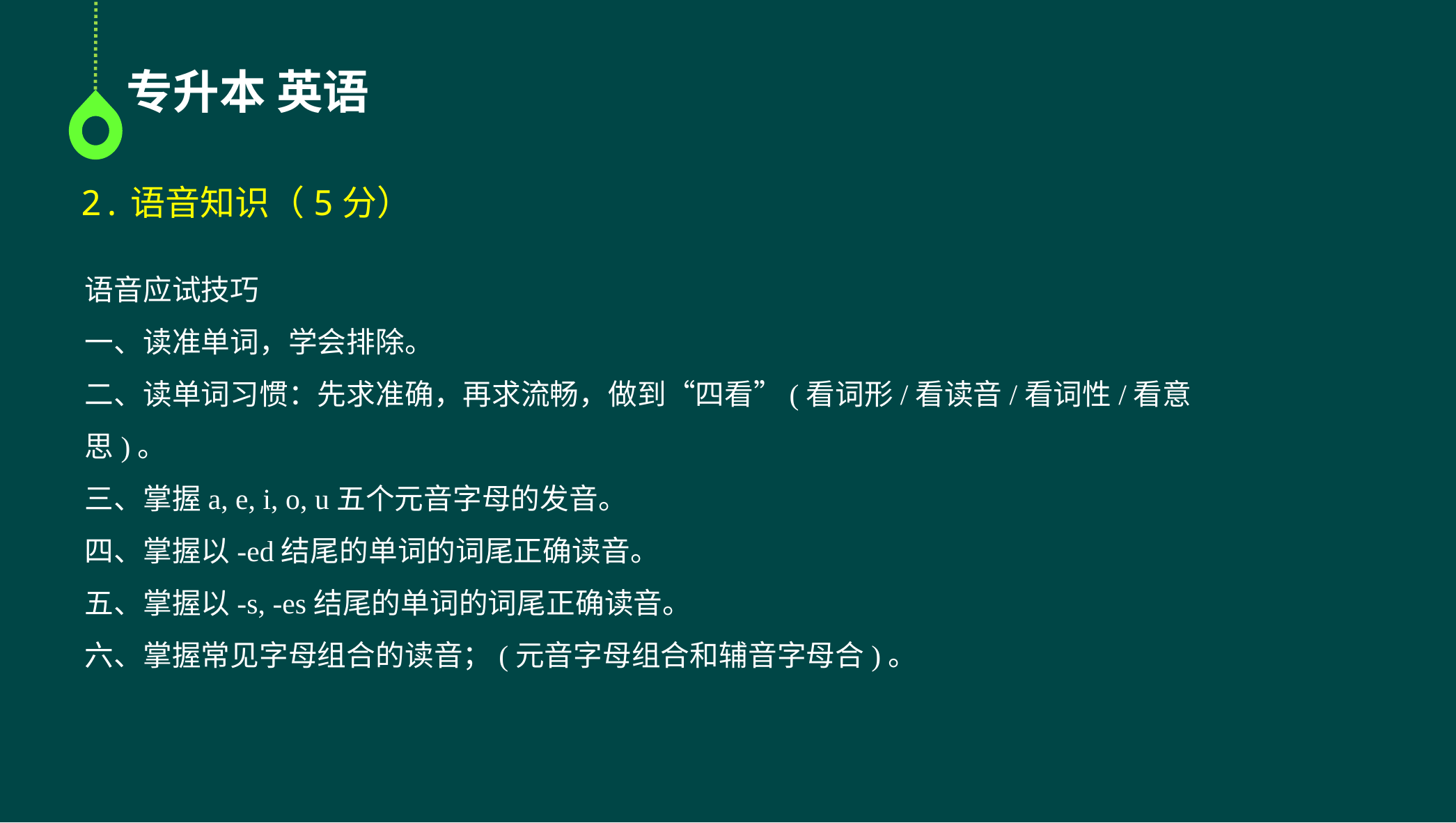

专升本 英语
2.语音知识（5分）
语音应试技巧
一、读准单词，学会排除。
二、读单词习惯：先求准确，再求流畅，做到“四看”(看词形/看读音/看词性/看意思)。
三、掌握a, e, i, o, u五个元音字母的发音。
四、掌握以-ed结尾的单词的词尾正确读音。
五、掌握以-s, -es结尾的单词的词尾正确读音。
六、掌握常见字母组合的读音；(元音字母组合和辅音字母合)。